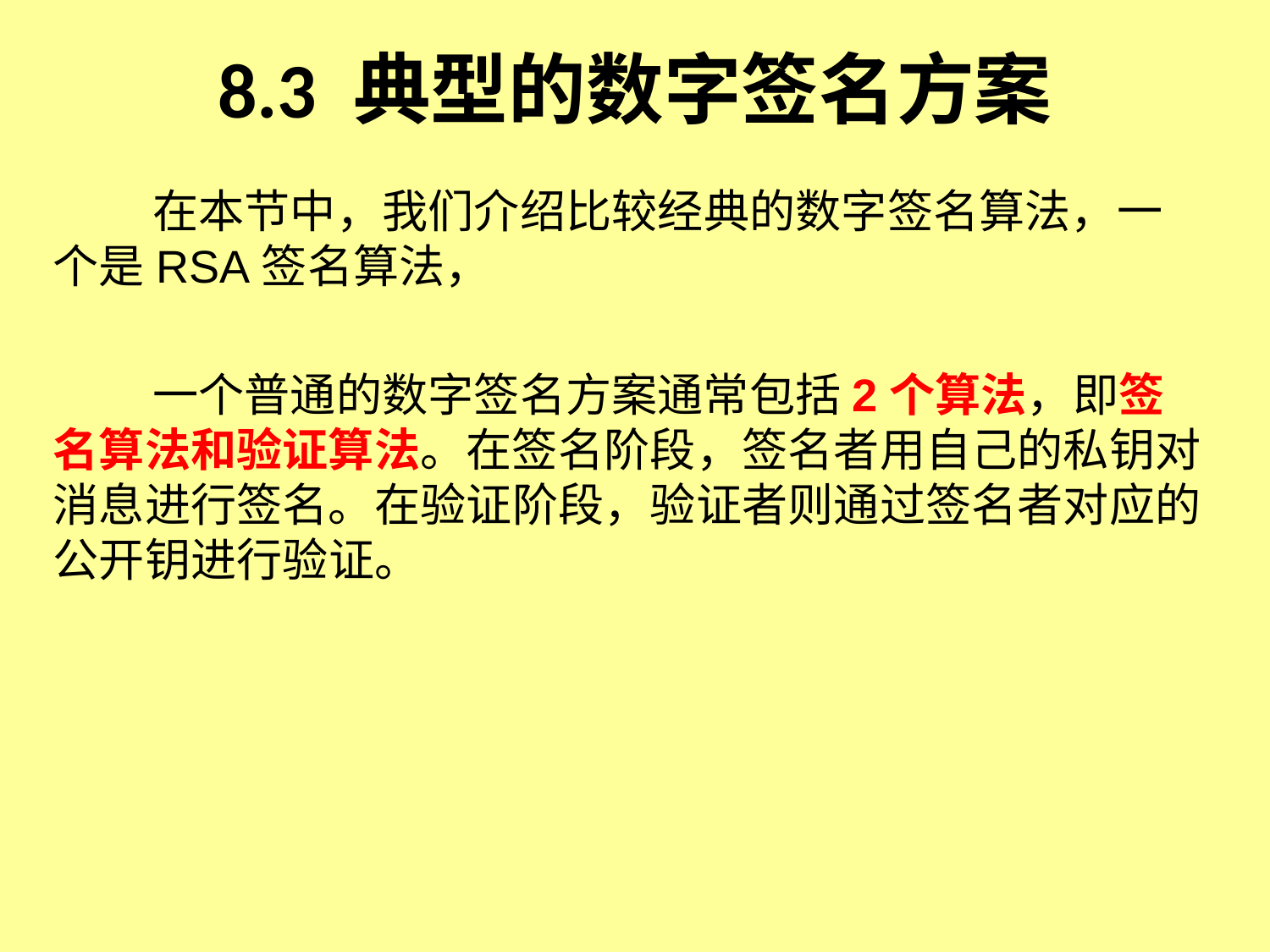

# 8.3 典型的数字签名方案
在本节中，我们介绍比较经典的数字签名算法，一个是RSA签名算法，

一个普通的数字签名方案通常包括2个算法，即签名算法和验证算法。在签名阶段，签名者用自己的私钥对消息进行签名。在验证阶段，验证者则通过签名者对应的公开钥进行验证。